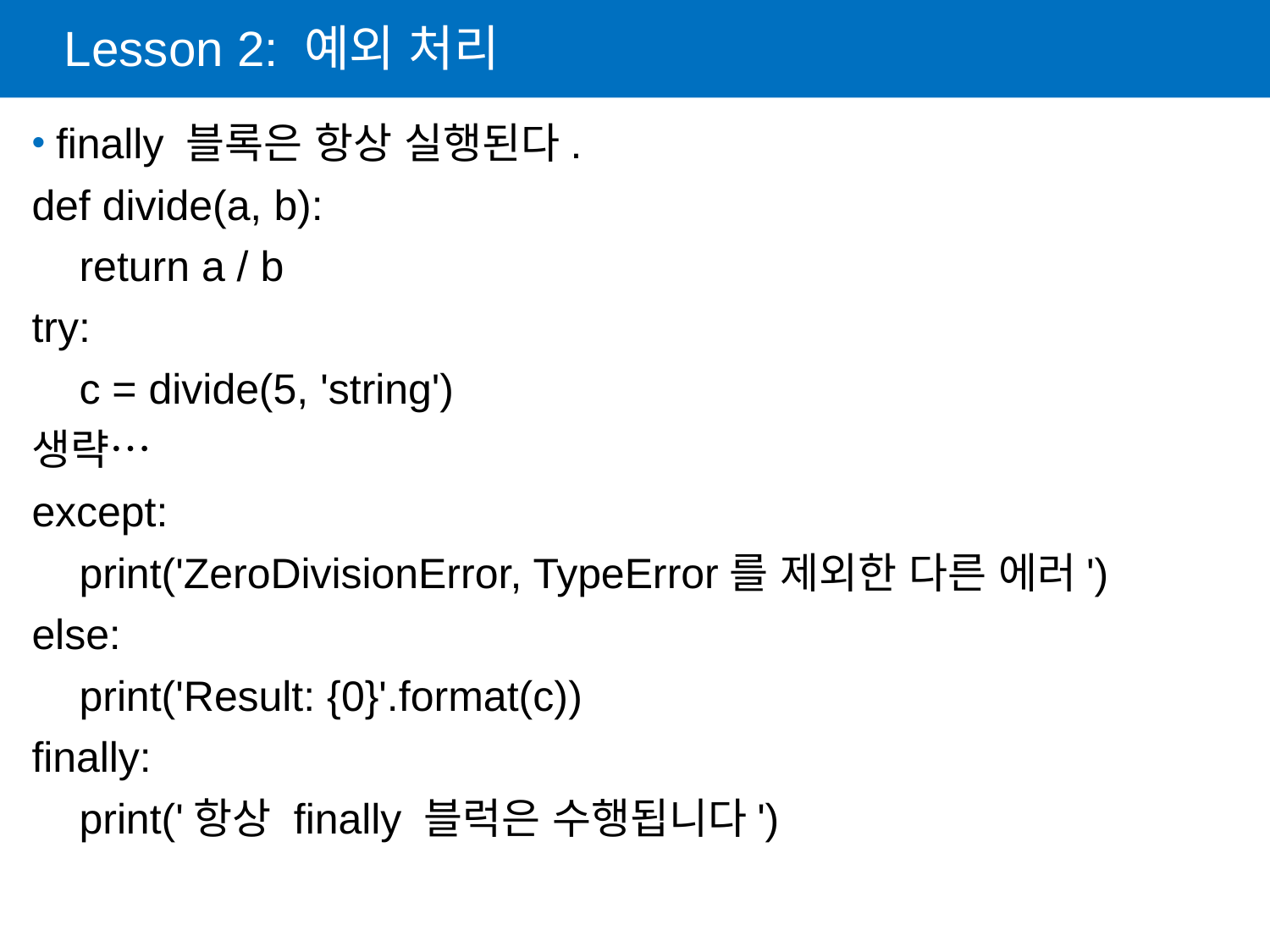

# Lesson 2: 예외 처리
finally 블록은 항상 실행된다.
def divide(a, b):
    return a / b
try:
    c = divide(5, 'string')
생략…
except:
    print('ZeroDivisionError, TypeError를 제외한 다른 에러')
else:
    print('Result: {0}'.format(c))
finally:
    print('항상 finally 블럭은 수행됩니다')